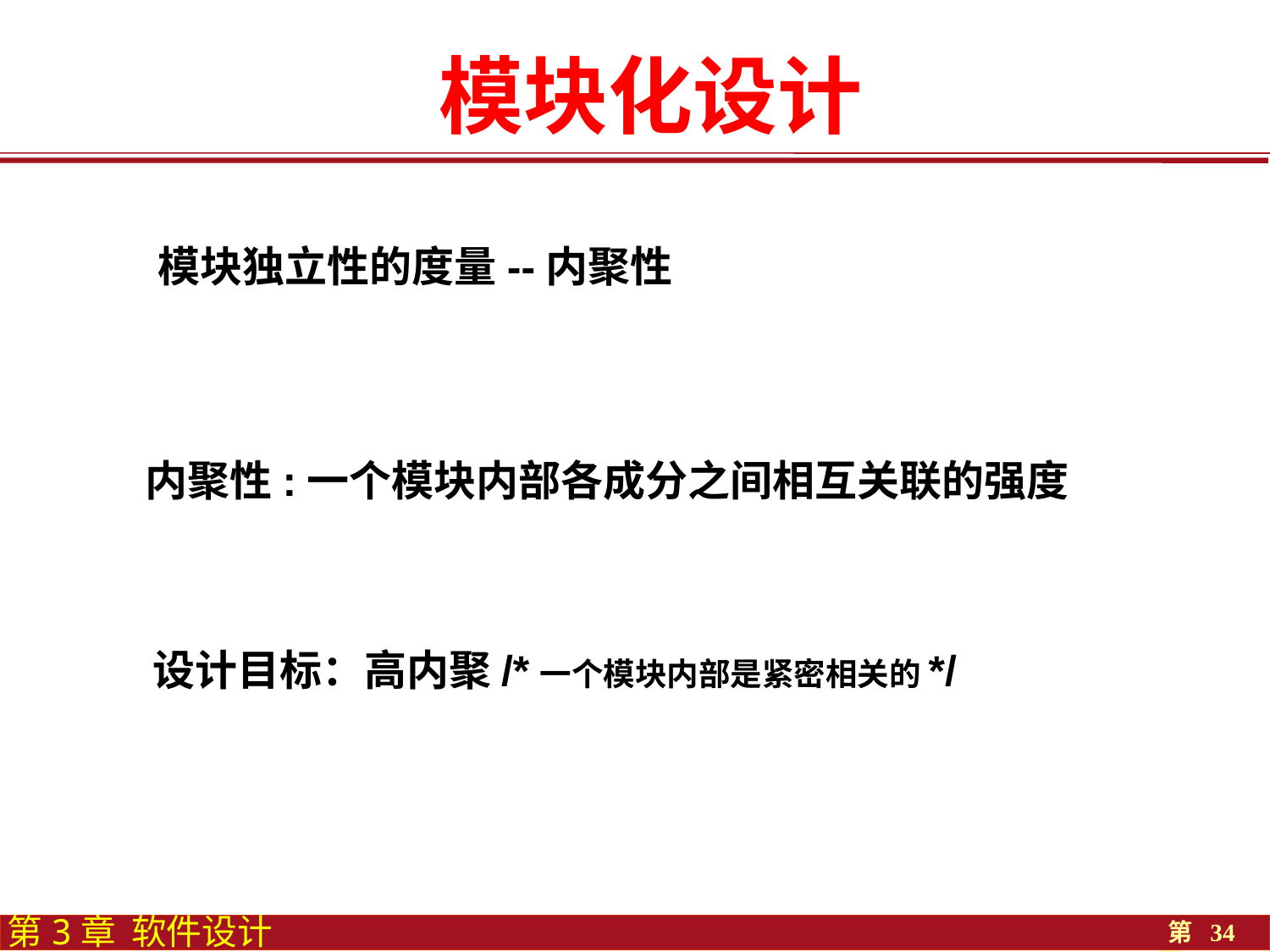

模块化设计
模块独立性的度量--内聚性
内聚性:一个模块内部各成分之间相互关联的强度
设计目标：高内聚/*一个模块内部是紧密相关的*/